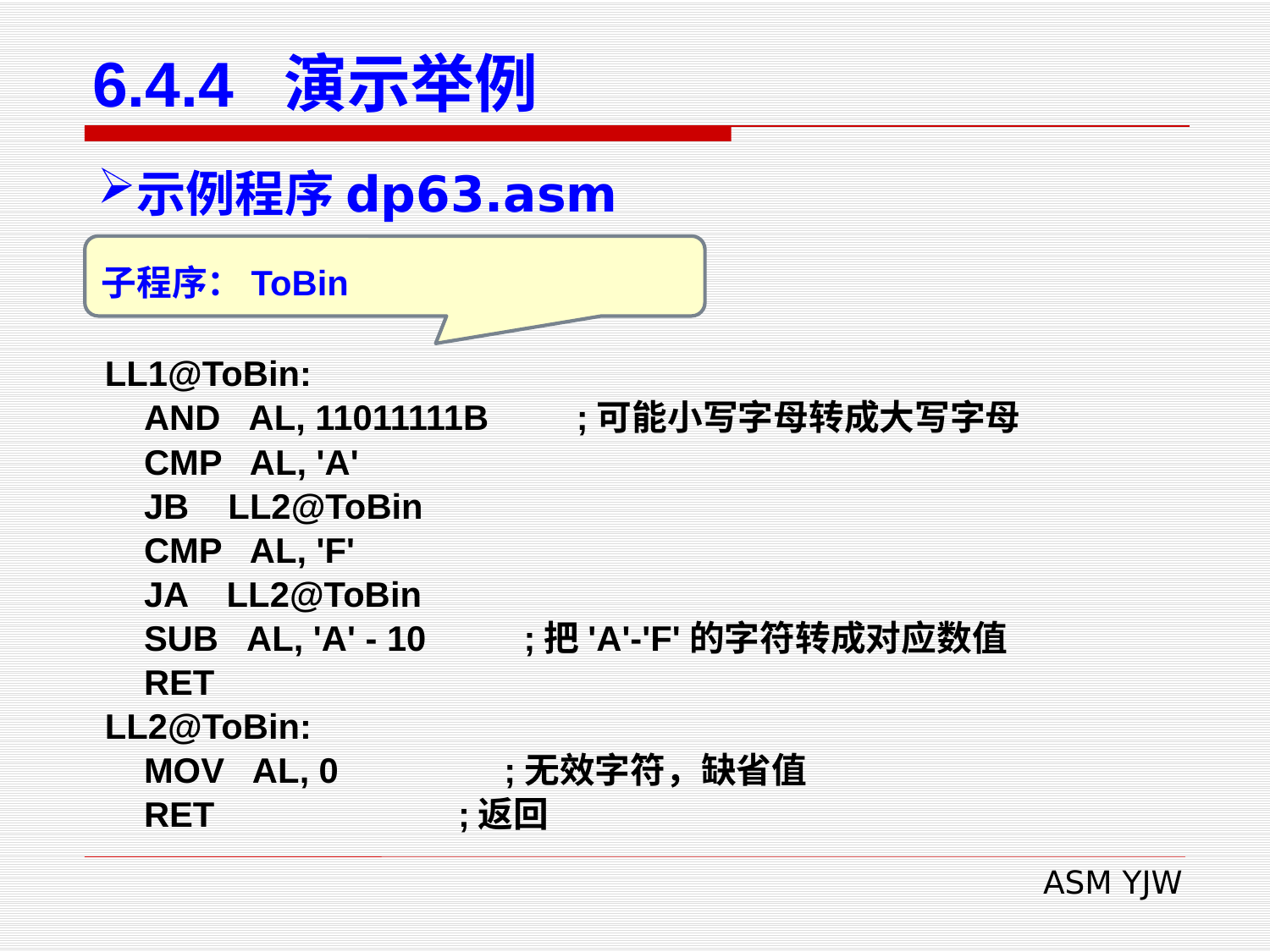

# 6.4.4  演示举例
示例程序dp63.asm

子程序：ToBin
LL1@ToBin:
    AND   AL, 11011111B         ;可能小写字母转成大写字母
    CMP   AL, 'A'
    JB    LL2@ToBin
    CMP   AL, 'F'
    JA    LL2@ToBin
    SUB   AL, 'A' - 10          ;把'A'-'F'的字符转成对应数值
    RET
LL2@ToBin:
    MOV   AL, 0                 ;无效字符，缺省值
    RET                         ;返回